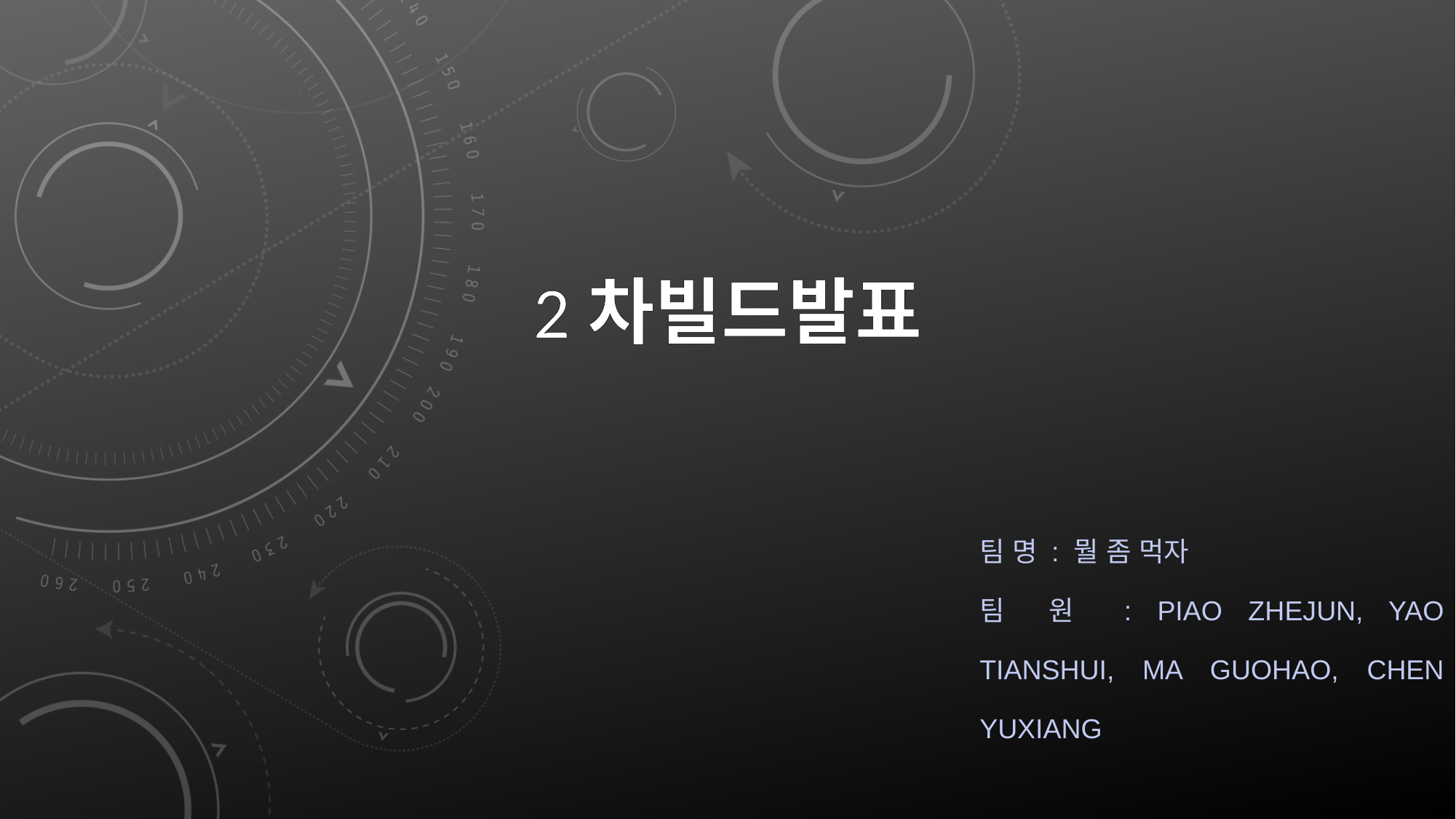

# 2차빌드발표
팀 명 : 뭘 좀 먹자
팀 원 : PIAO ZHEJUN, YAO TIANSHUI, MA GUOHAO, CHEN YUXIANG